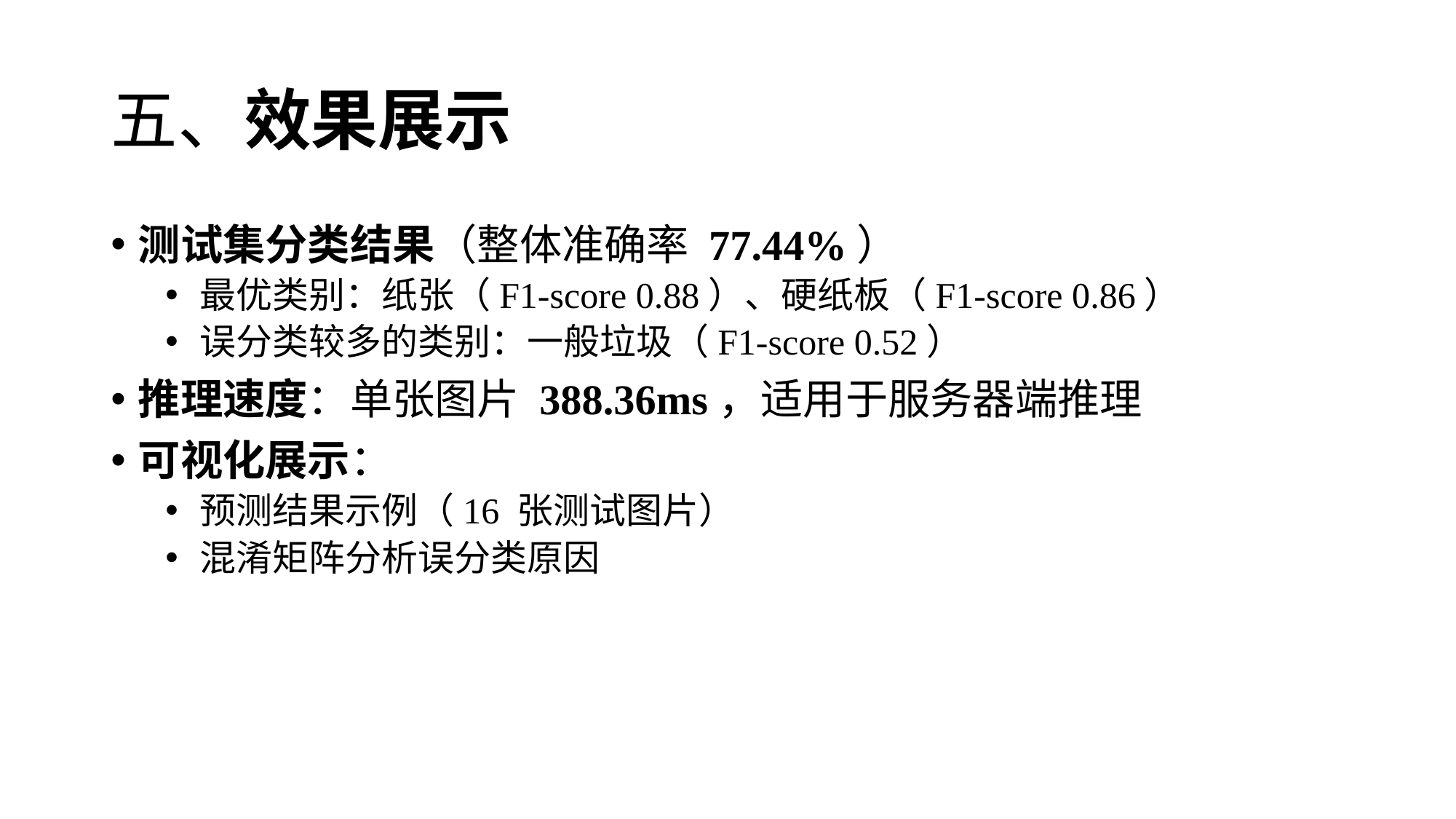

# 五、效果展示
测试集分类结果（整体准确率 77.44%）
最优类别：纸张（F1-score 0.88）、硬纸板（F1-score 0.86）
误分类较多的类别：一般垃圾（F1-score 0.52）
推理速度：单张图片 388.36ms，适用于服务器端推理
可视化展示：
预测结果示例（16 张测试图片）
混淆矩阵分析误分类原因